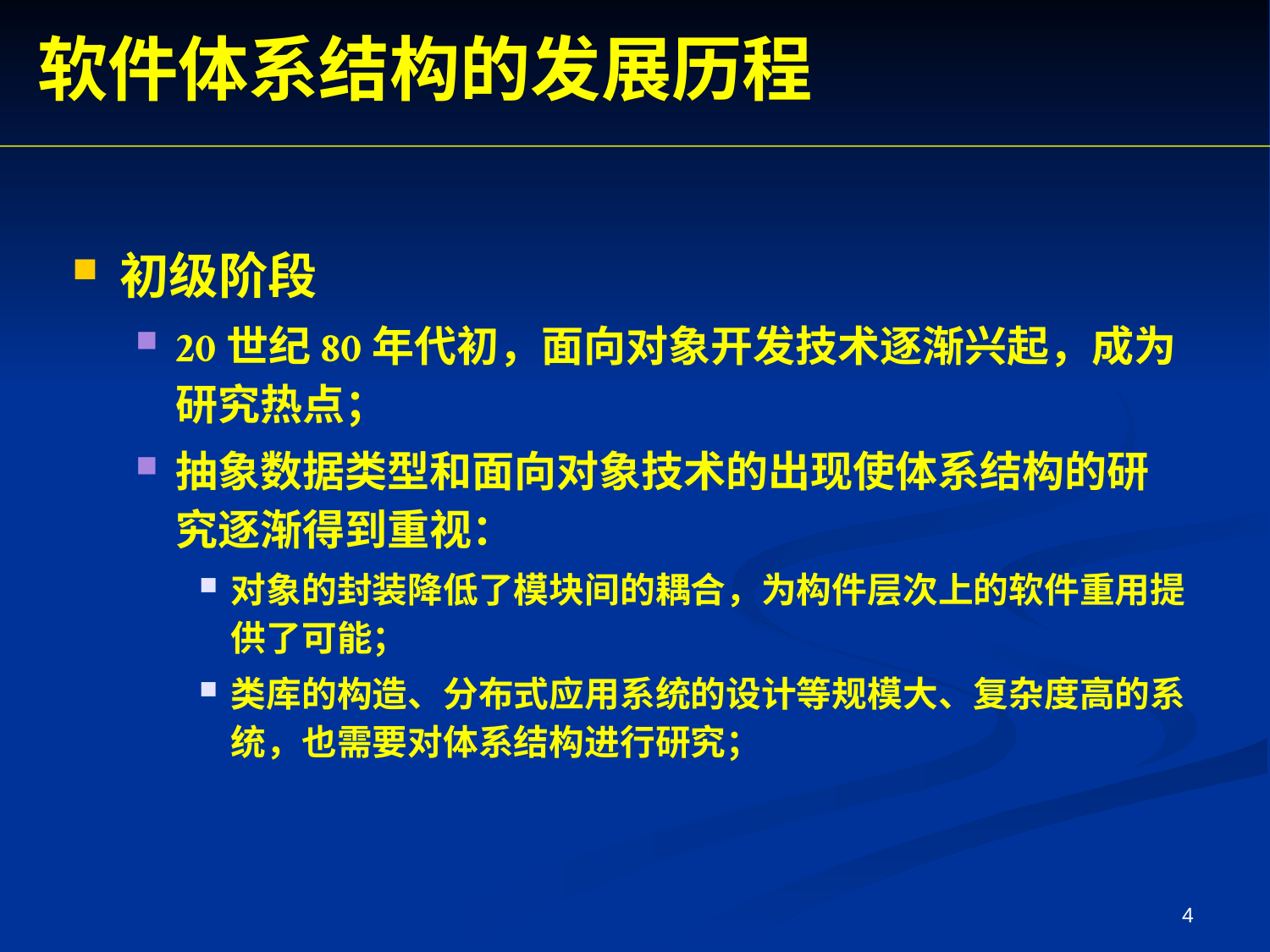

软件体系结构的发展历程

初级阶段
20世纪80年代初，面向对象开发技术逐渐兴起，成为研究热点；
抽象数据类型和面向对象技术的出现使体系结构的研究逐渐得到重视：
对象的封装降低了模块间的耦合，为构件层次上的软件重用提供了可能；
类库的构造、分布式应用系统的设计等规模大、复杂度高的系统，也需要对体系结构进行研究；
4